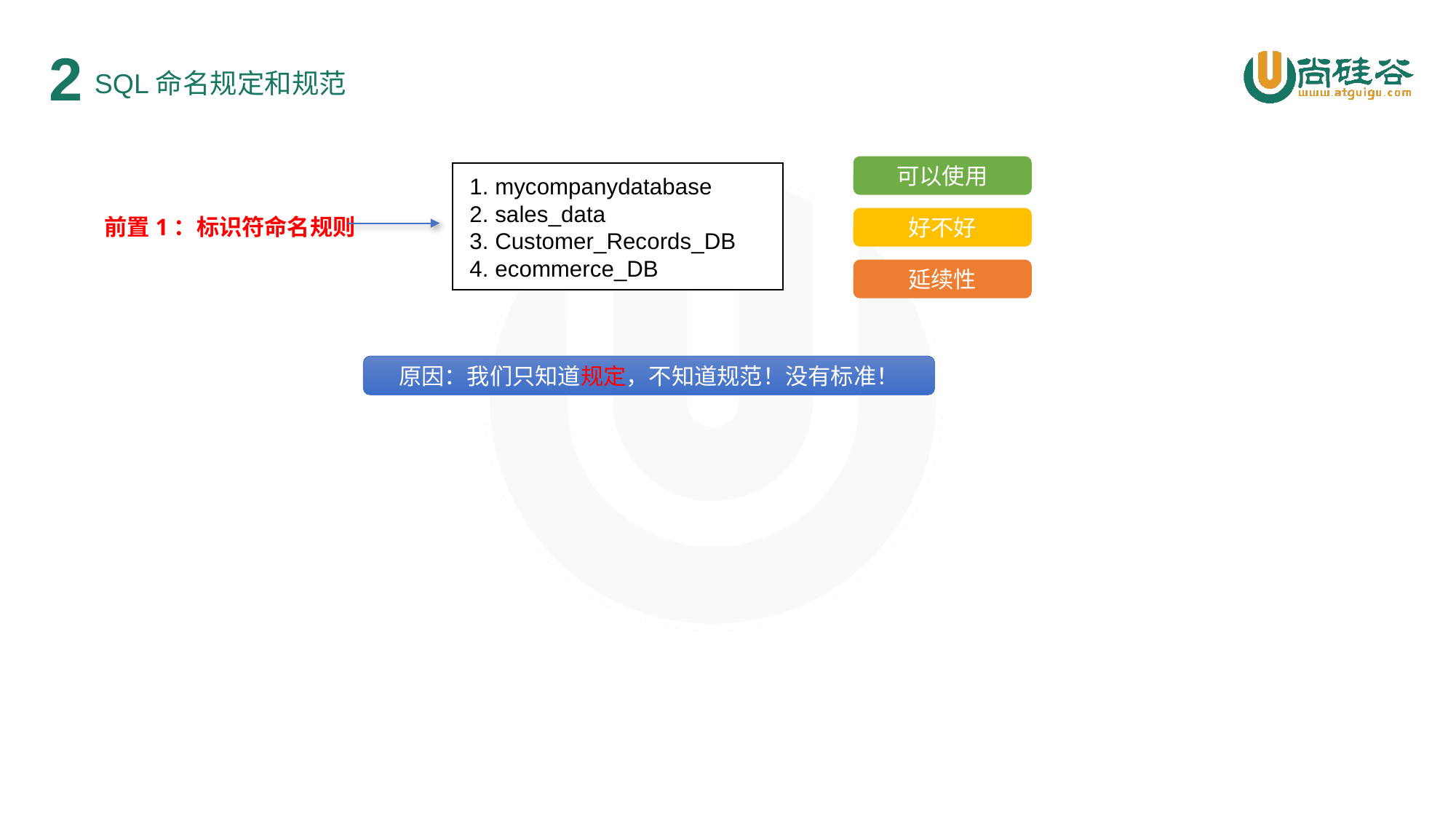

2
SQL命名规定和规范
可以使用
 1. mycompanydatabase
 2. sales_data
 3. Customer_Records_DB
 4. ecommerce_DB
前置1：标识符命名规则
好不好

延续性

原因：我们只知道规定，不知道规范！没有标准！
数据库名 (Database Names):
customer_data_db
ecommerce_platform_db
inventory_management_db
表名 (Table Names):
user_accounts_table
order_details_table
product_catalog_table
列名 (Column Names):
customer_id
product_name
order_quantity
前置2：标识符命名规范（基于阿里巴巴规范手册）
阿里巴巴的 SQL 规范建议通常是为了确保数据库操作的效率、安全性和可维护性。
注释应该清晰、简洁地解释 SQL 语句的意图、功能和影响。
库、表、列名应该使用小写字母，并使用下划线（_)或驼峰命名法。
库、表、字段名应该简洁明了，具有描述性，反映其所存储数据的含义。
库名应于对应的程序名一致 例如：程序名为 EcommercePlatform 数据库名命名为 ecommerce_platform"
表命名最好是遵循 “业务名称_表”的作用  例如：alipay_task 、 force_project、 trade_config
列名应遵循“表实体_属性”的作用 例如：product_name 或 productName